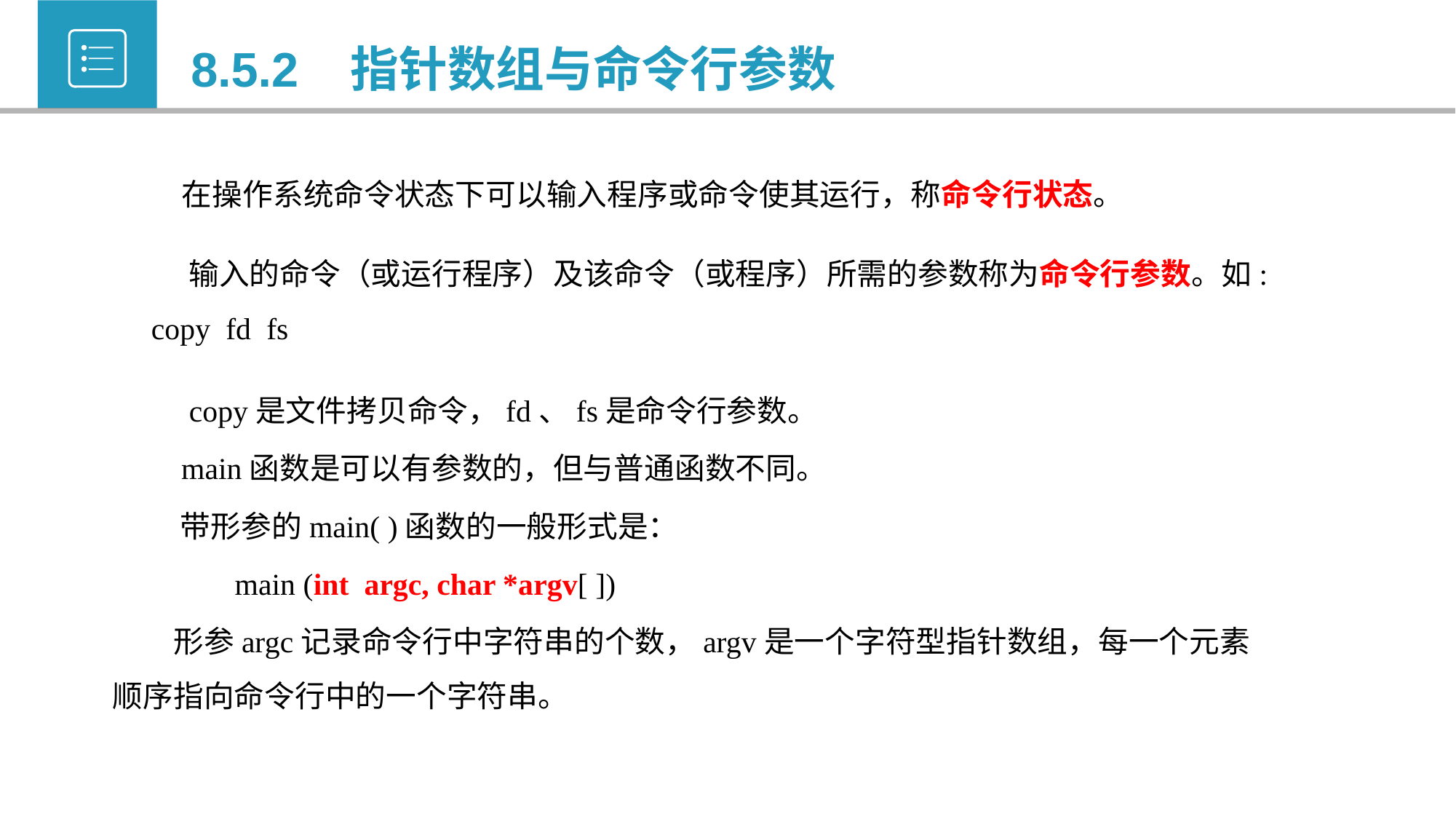

8.5.2   指针数组与命令行参数
        在操作系统命令状态下可以输入程序或命令使其运行，称命令行状态。

         输入的命令（或运行程序）及该命令（或程序）所需的参数称为命令行参数。如:      copy  fd  fs
          copy是文件拷贝命令，fd、fs是命令行参数。
         main函数是可以有参数的，但与普通函数不同。
         带形参的main( )函数的一般形式是：
                main (int  argc, char *argv[ ])
        形参argc记录命令行中字符串的个数，argv是一个字符型指针数组，每一个元素顺序指向命令行中的一个字符串。